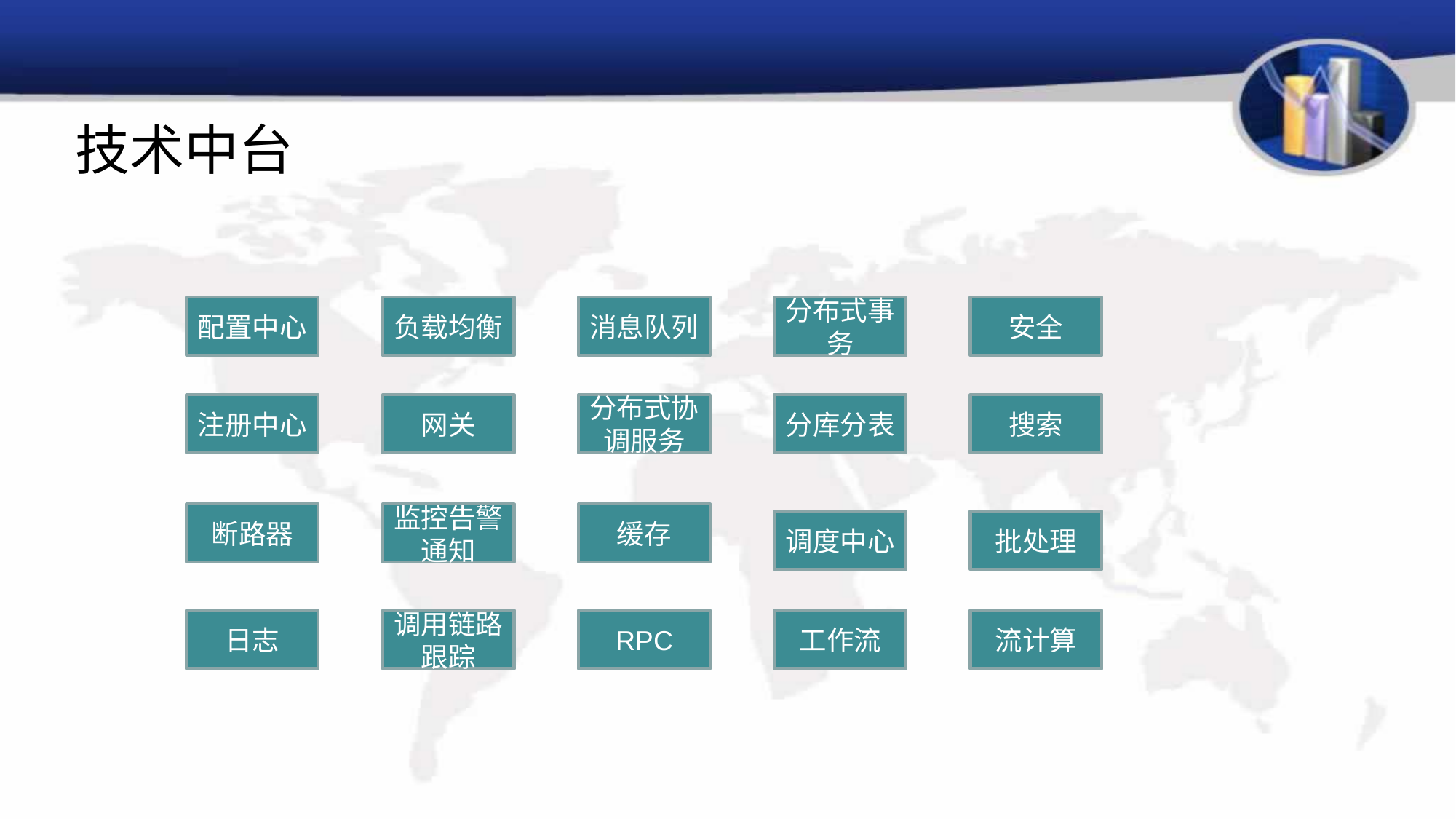

# 技术中台

配置中心
负载均衡
消息队列
分布式事务
安全
注册中心
网关
分布式协调服务
分库分表
搜索
断路器
监控告警通知
缓存
调度中心
批处理
日志
调用链路跟踪
RPC
工作流
流计算